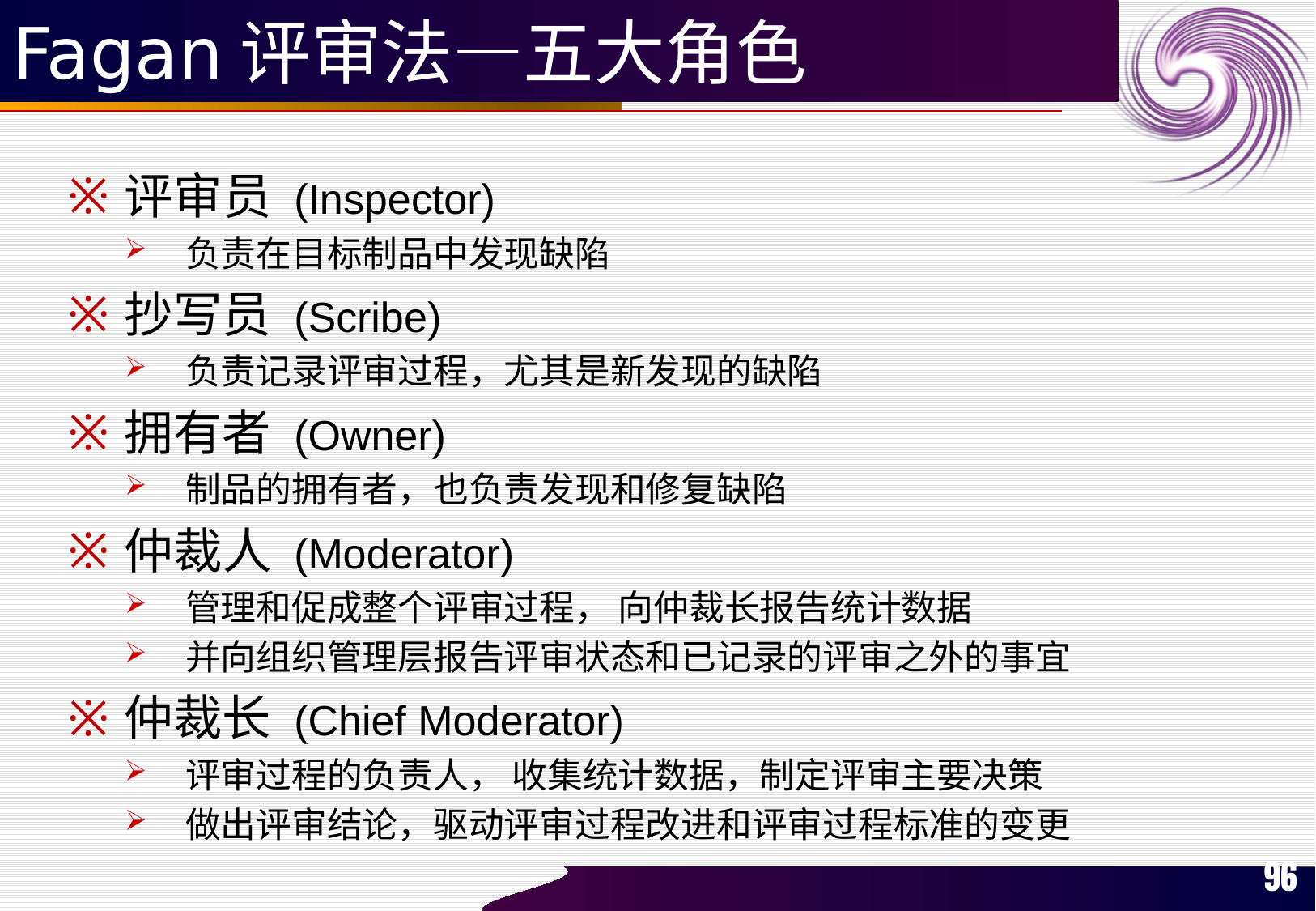

# Fagan评审法—五大角色
评审员 (Inspector)
负责在目标制品中发现缺陷
抄写员 (Scribe)
负责记录评审过程，尤其是新发现的缺陷
拥有者 (Owner)
制品的拥有者，也负责发现和修复缺陷
仲裁人 (Moderator)
管理和促成整个评审过程， 向仲裁长报告统计数据
并向组织管理层报告评审状态和已记录的评审之外的事宜
仲裁长 (Chief Moderator)
评审过程的负责人， 收集统计数据，制定评审主要决策
做出评审结论，驱动评审过程改进和评审过程标准的变更
96